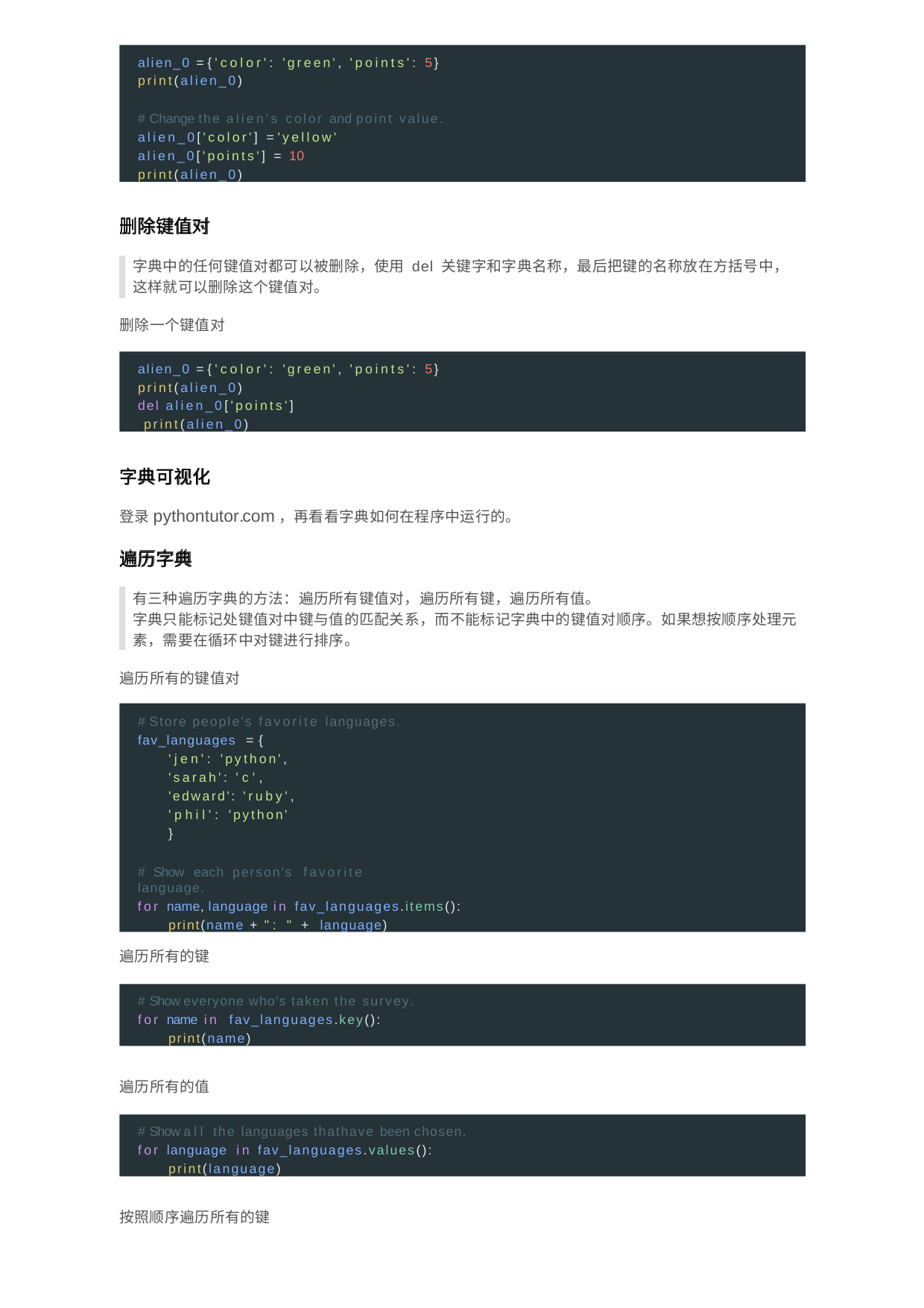

alien_0 = {'color': 'green', 'points': 5}  print(alien_0)

# Change the alien's color and point value.  alien_0['color'] = 'yellow'  alien_0['points'] =  10
print(alien_0)
删除键值对

字典中的任何键值对都可以被删除，使用 del 关键字和字典名称，最后把键的名称放在方括号中，  这样就可以删除这个键值对。

删除⼀个键值对

alien_0 = {'color': 'green', 'points': 5}  print(alien_0)
del alien_0['points']  print(alien_0)
字典可视化

登录pythontutor.com，再看看字典如何在程序中运⾏的。

遍历字典

有三种遍历字典的方法：遍历所有键值对，遍历所有键，遍历所有值。
字典只能标记处键值对中键与值的匹配关系，而不能标记字典中的键值对顺序。如果想按顺序处理元 素，需要在循环中对键进行排序。

遍历所有的键值对

# Store people's favorite languages.  fav_languages  = {
'jen': 'python',
'sarah': 'c',
'edward': 'ruby',
'phil': 'python'
}

#  Show   each  person's  favorite language.
for name, language in fav_languages.items():  print(name +  ": " +   language)
遍历所有的键
# Show everyone who's taken the survey.  for name  in fav_languages.key():
print(name)
遍历所有的值
# Show all the languages thathave been chosen.  for language  in fav_languages.values():
print(language)
按照顺序遍历所有的键